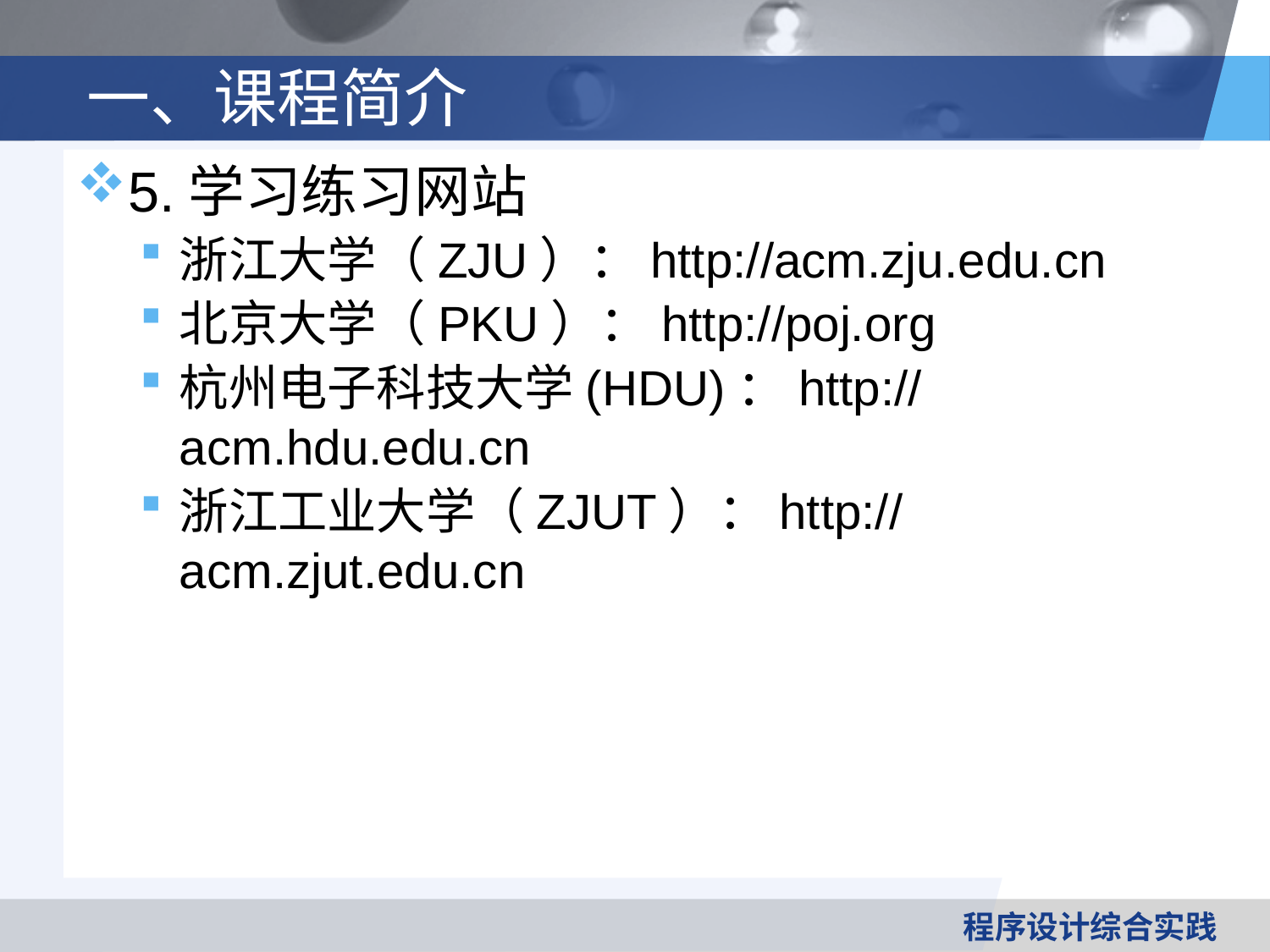

# 一、课程简介
5.学习练习网站
浙江大学（ZJU）：http://acm.zju.edu.cn
北京大学（PKU）：http://poj.org
杭州电子科技大学(HDU)：http://acm.hdu.edu.cn
浙江工业大学（ZJUT）：http://acm.zjut.edu.cn